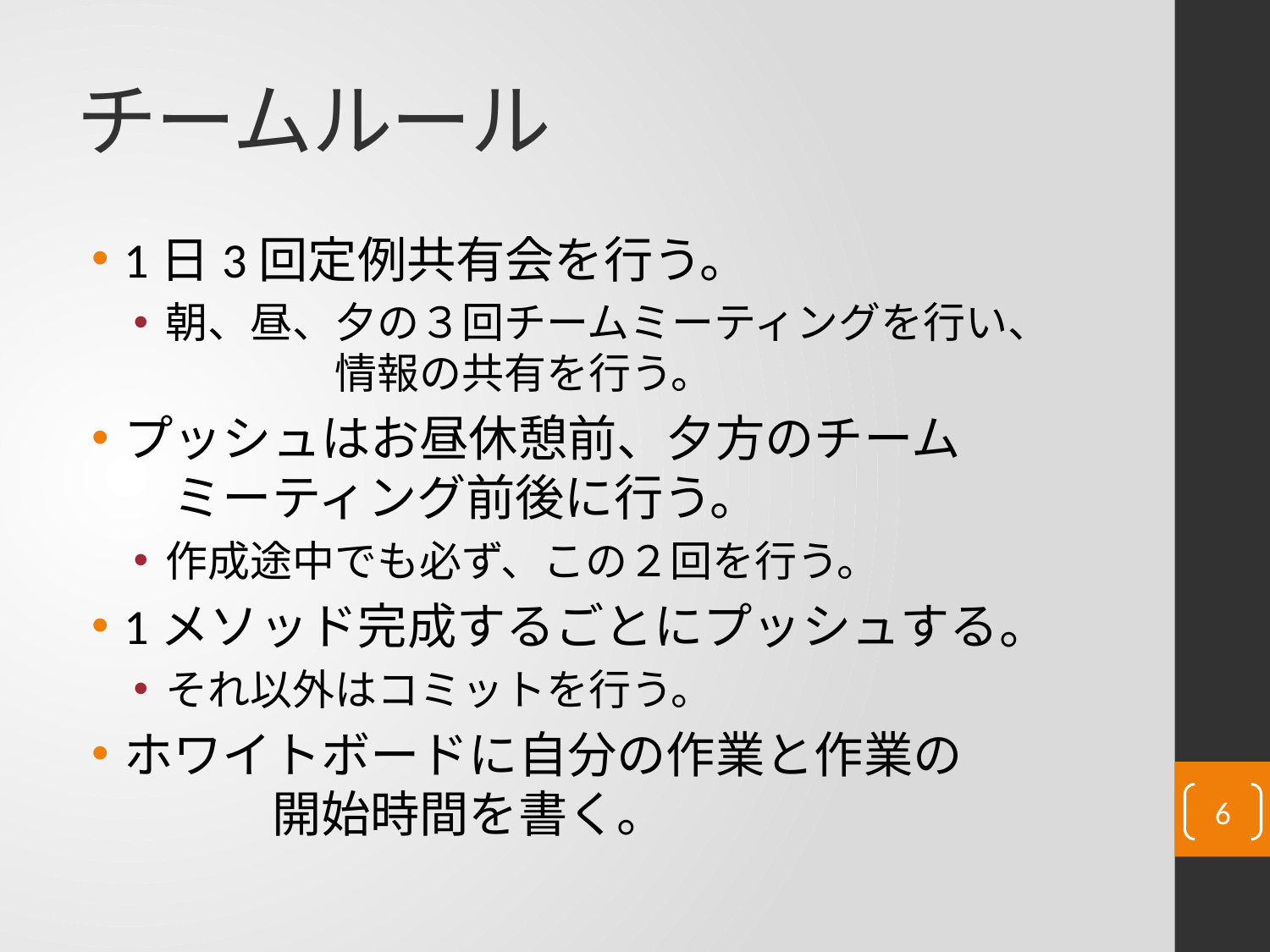

# チームルール
1日3回定例共有会を行う。
朝、昼、夕の３回チームミーティングを行い、　　　　　情報の共有を行う。
プッシュはお昼休憩前、夕方のチーム　　　　ミーティング前後に行う。
作成途中でも必ず、この２回を行う。
1メソッド完成するごとにプッシュする。
それ以外はコミットを行う。
ホワイトボードに自分の作業と作業の　　　　　開始時間を書く。
6